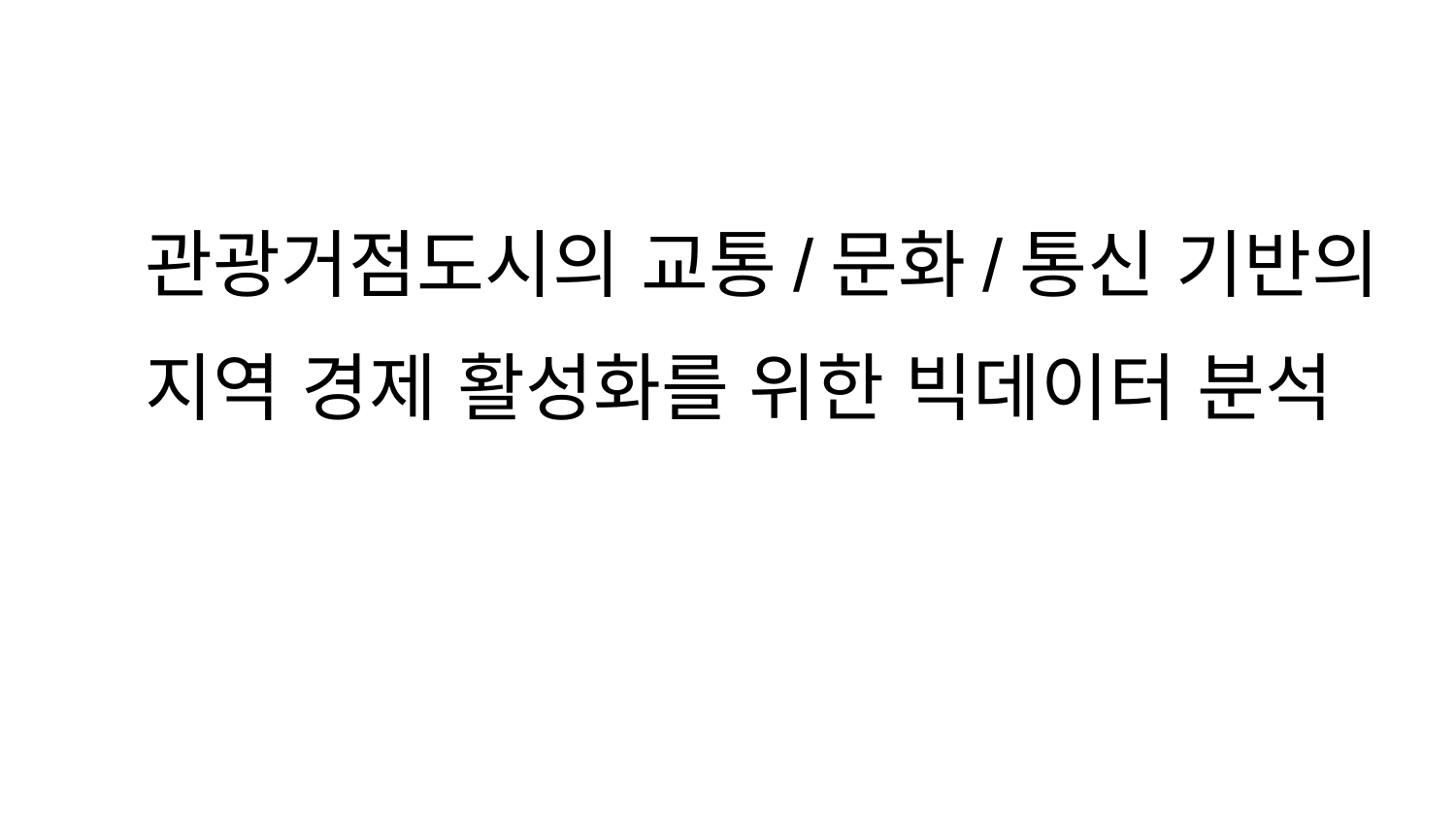

# 관광거점도시의 교통/문화/통신 기반의 지역 경제 활성화를 위한 빅데이터 분석